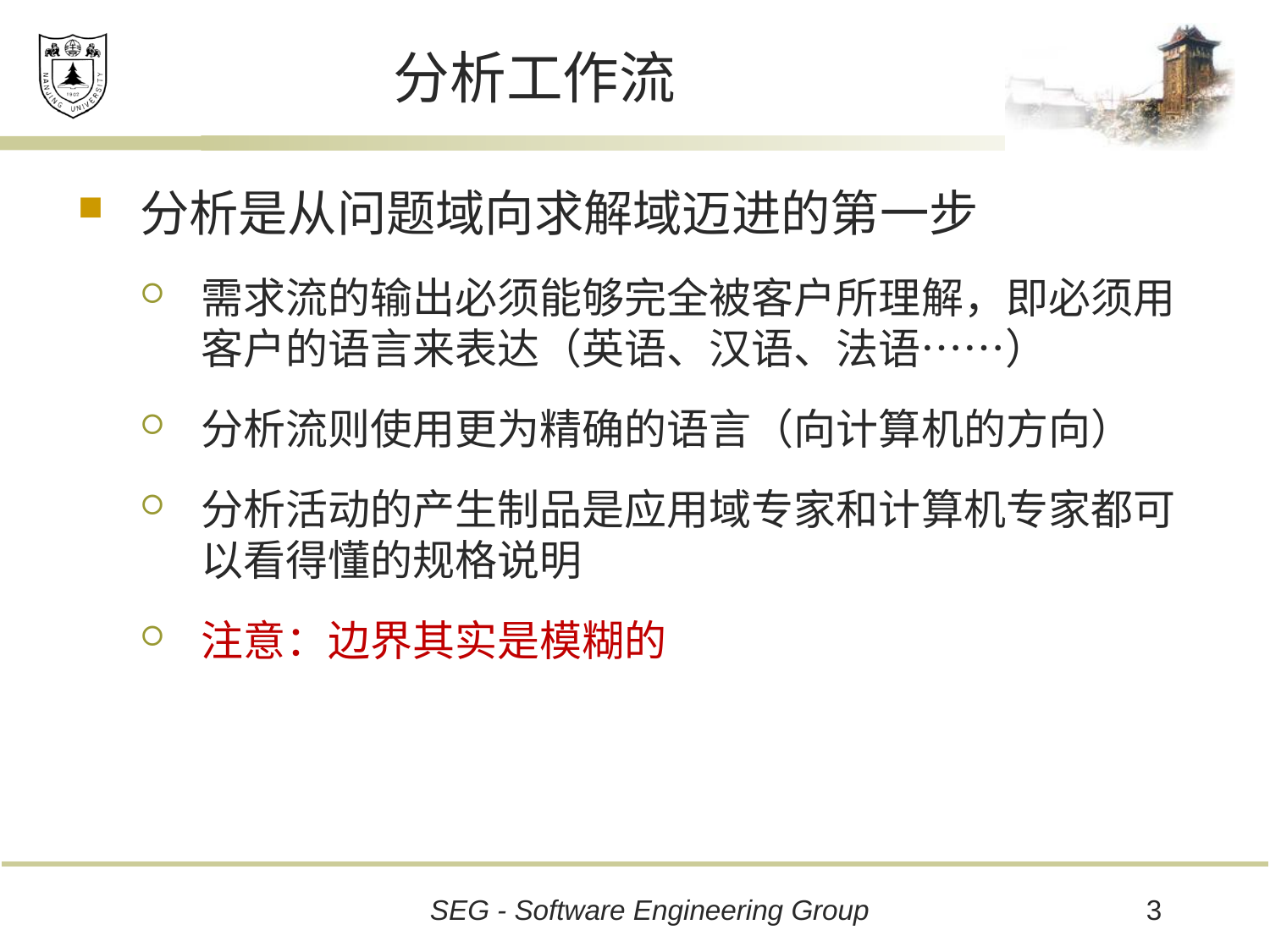

# 分析工作流
分析是从问题域向求解域迈进的第一步
需求流的输出必须能够完全被客户所理解，即必须用客户的语言来表达（英语、汉语、法语……）
分析流则使用更为精确的语言（向计算机的方向）
分析活动的产生制品是应用域专家和计算机专家都可以看得懂的规格说明
注意：边界其实是模糊的
3
SEG - Software Engineering Group